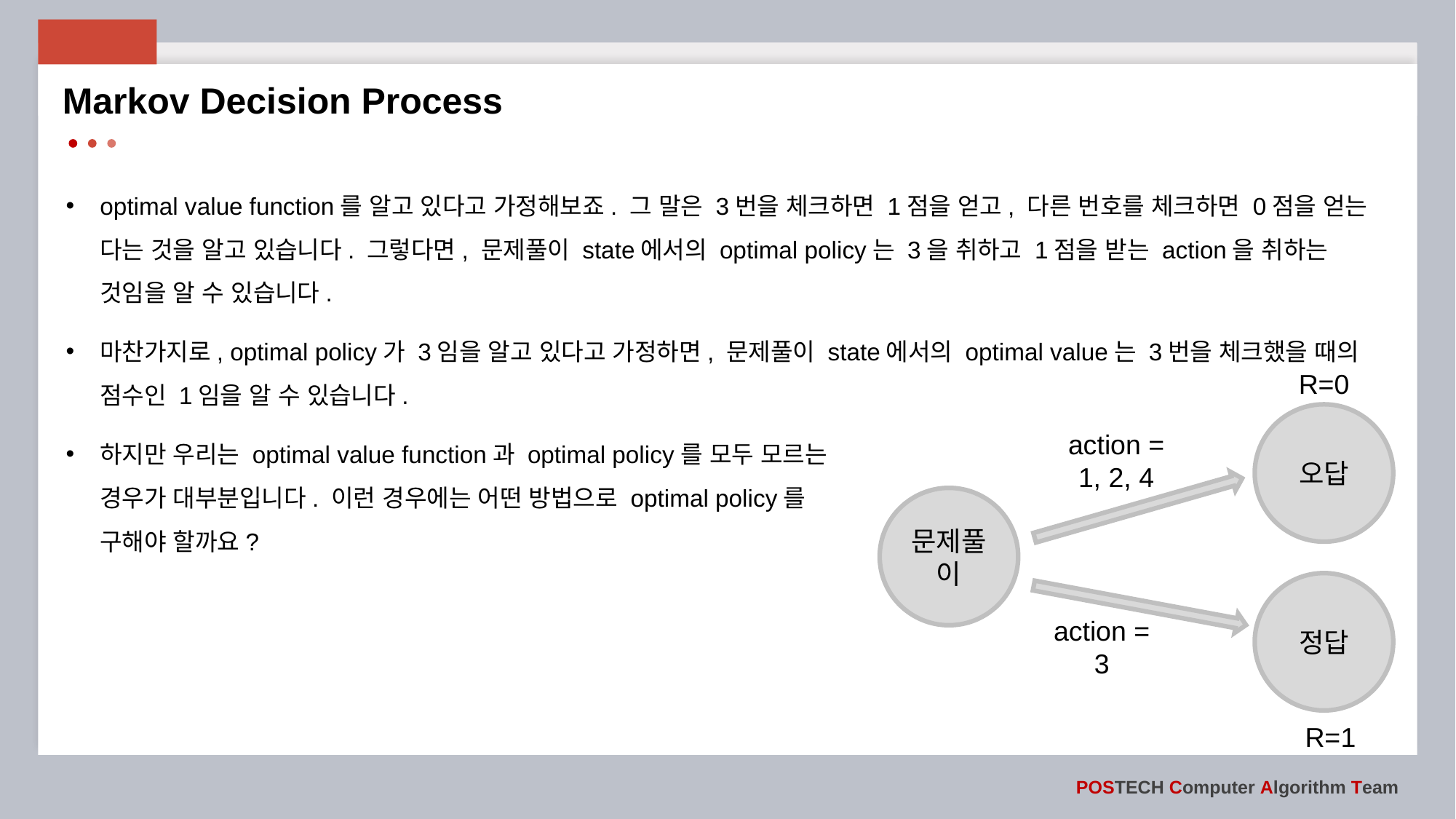

Markov Decision Process

optimal value function를 알고 있다고 가정해보죠. 그 말은 3번을 체크하면 1점을 얻고, 다른 번호를 체크하면 0점을 얻는 다는 것을 알고 있습니다. 그렇다면, 문제풀이 state에서의 optimal policy는 3을 취하고 1점을 받는 action을 취하는 것임을 알 수 있습니다.
마찬가지로, optimal policy가 3임을 알고 있다고 가정하면, 문제풀이 state에서의 optimal value는 3번을 체크했을 때의 점수인 1임을 알 수 있습니다.
하지만 우리는 optimal value function과 optimal policy를 모두 모르는
경우가 대부분입니다. 이런 경우에는 어떤 방법으로 optimal policy를
구해야 할까요?
R=0
오답
action = 1, 2, 4
문제풀이

정답

action = 3
R=1